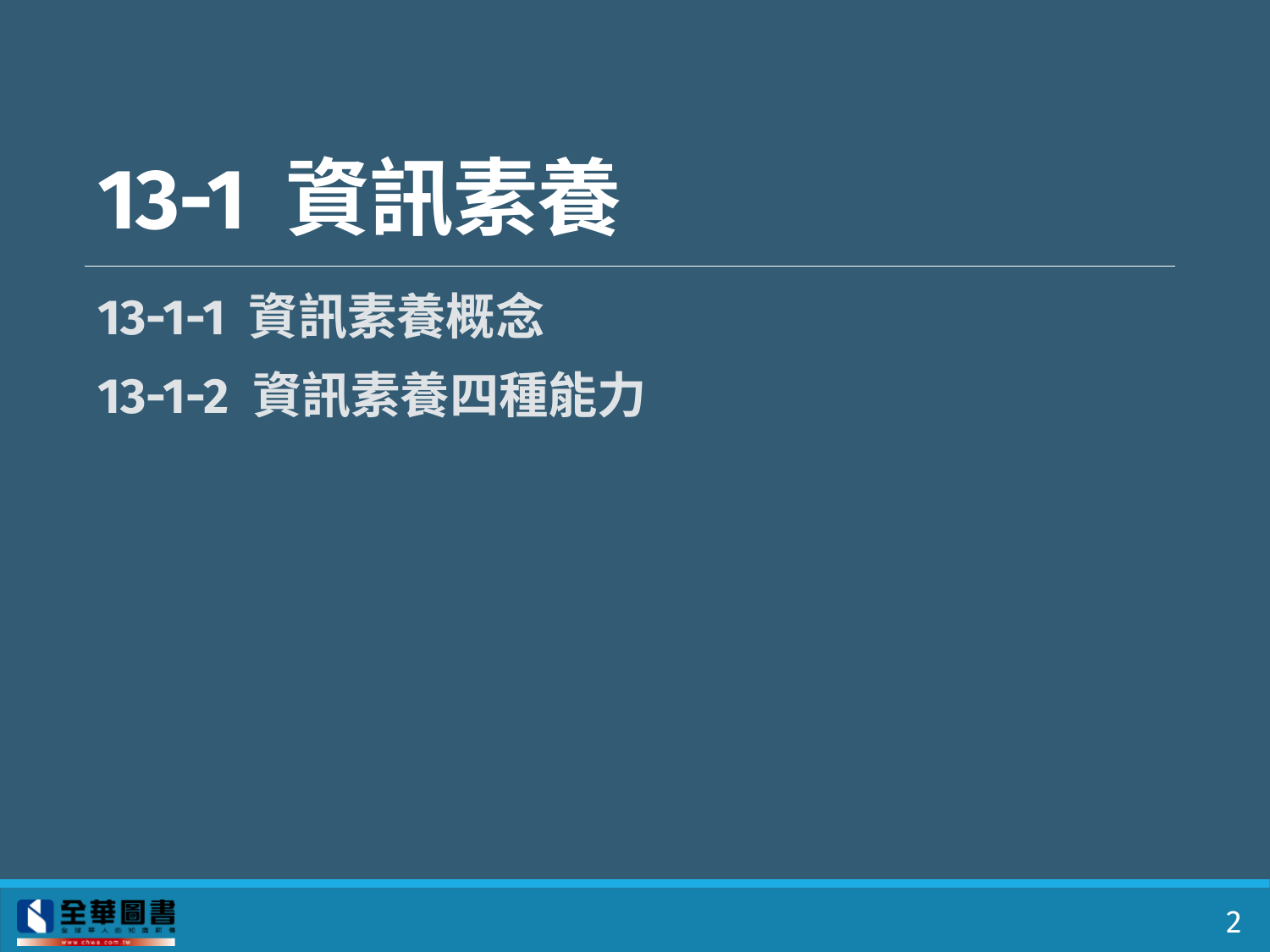

# 13-1 資訊素養
13-1-1 資訊素養概念
13-1-2 資訊素養四種能力
2